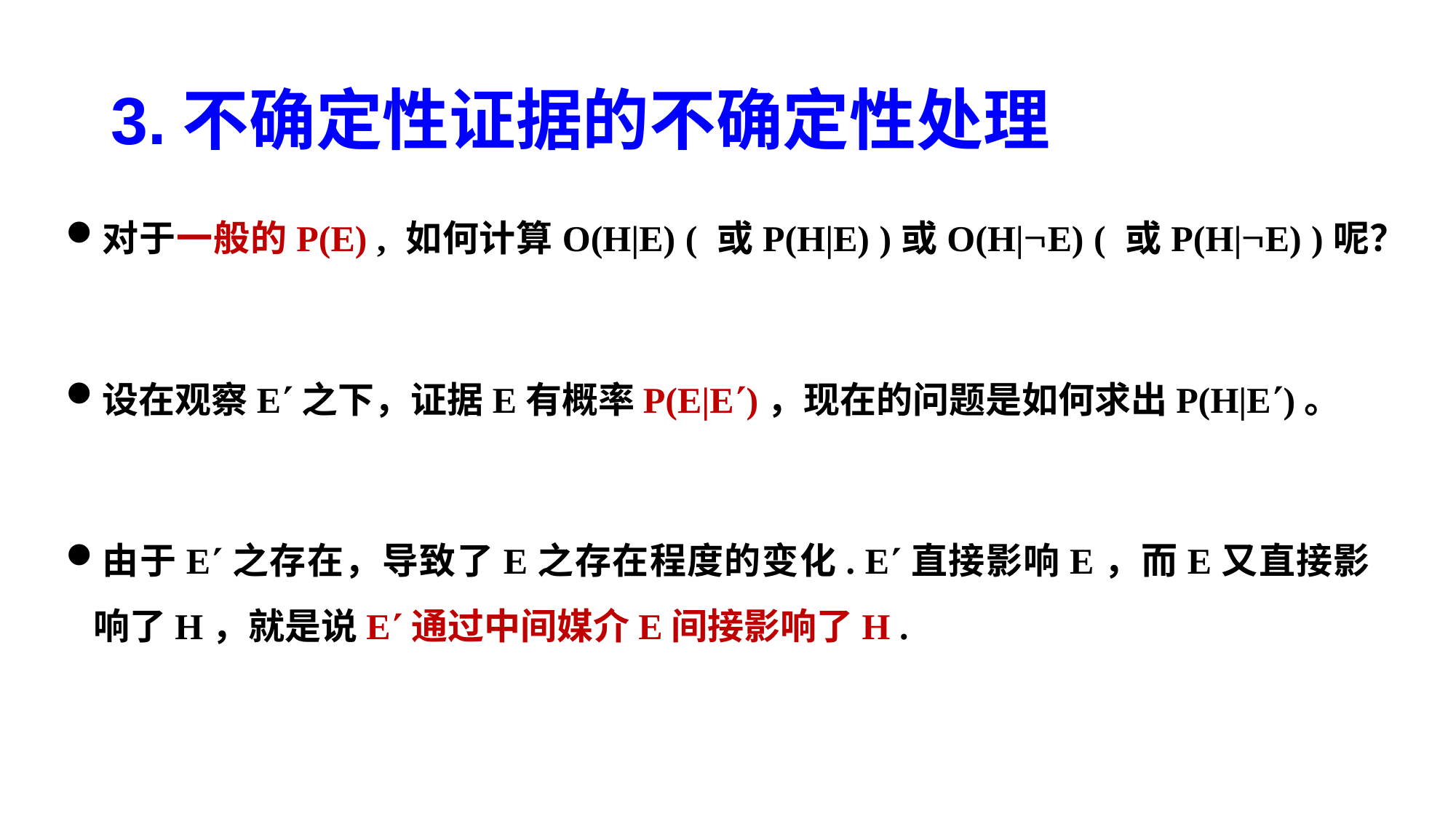

# 3.不确定性证据的不确定性处理
对于一般的P(E) , 如何计算O(H|E) ( 或P(H|E) )或O(H|¬E) ( 或P(H|¬E) )呢？

设在观察E′之下，证据E有概率P(E|E′)，现在的问题是如何求出P(H|E′)。

由于E′之存在，导致了E之存在程度的变化. E′直接影响E，而E又直接影响了H，就是说E′通过中间媒介E间接影响了H .